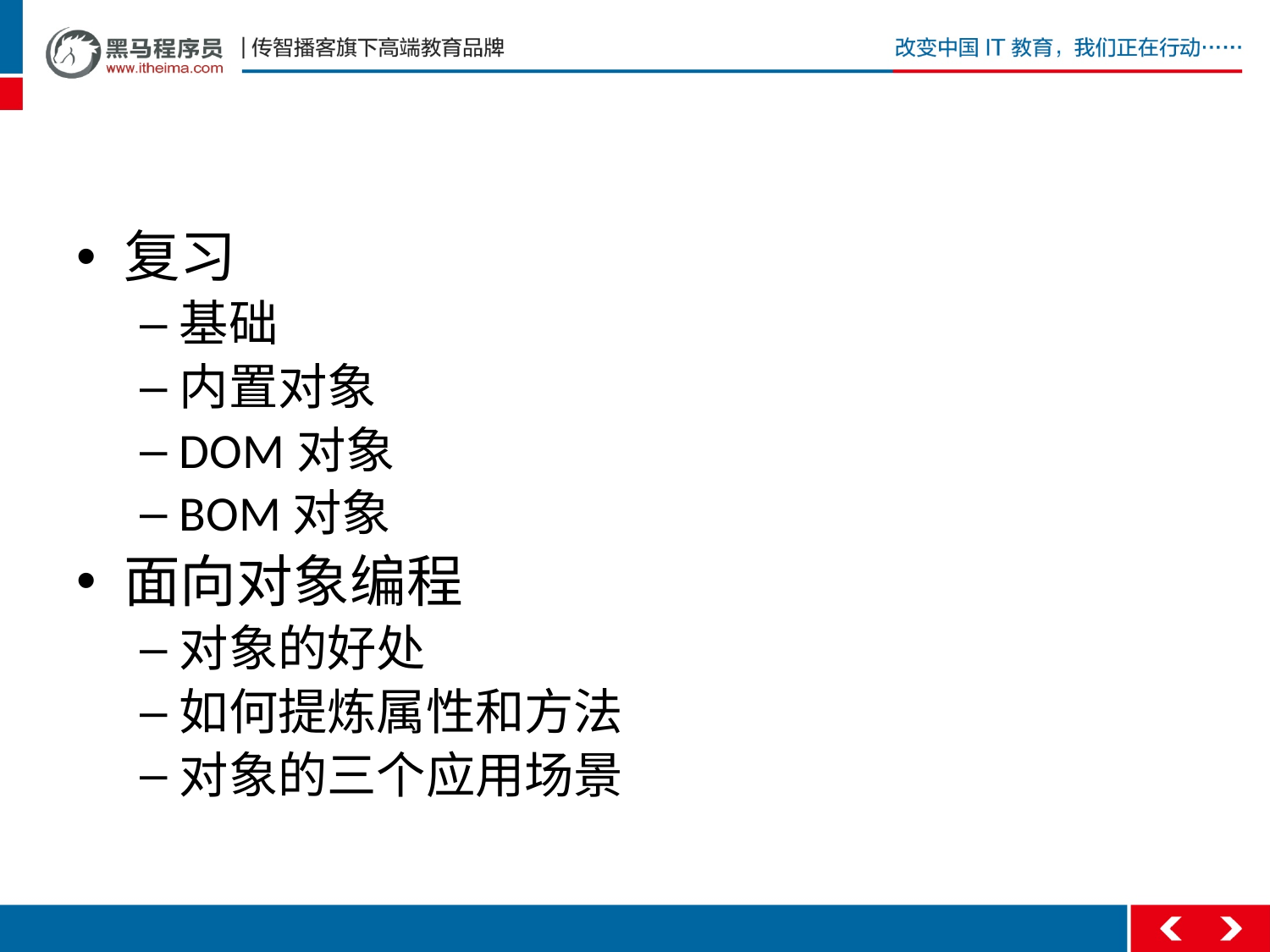

#
复习
基础
内置对象
DOM对象
BOM对象
面向对象编程
对象的好处
如何提炼属性和方法
对象的三个应用场景